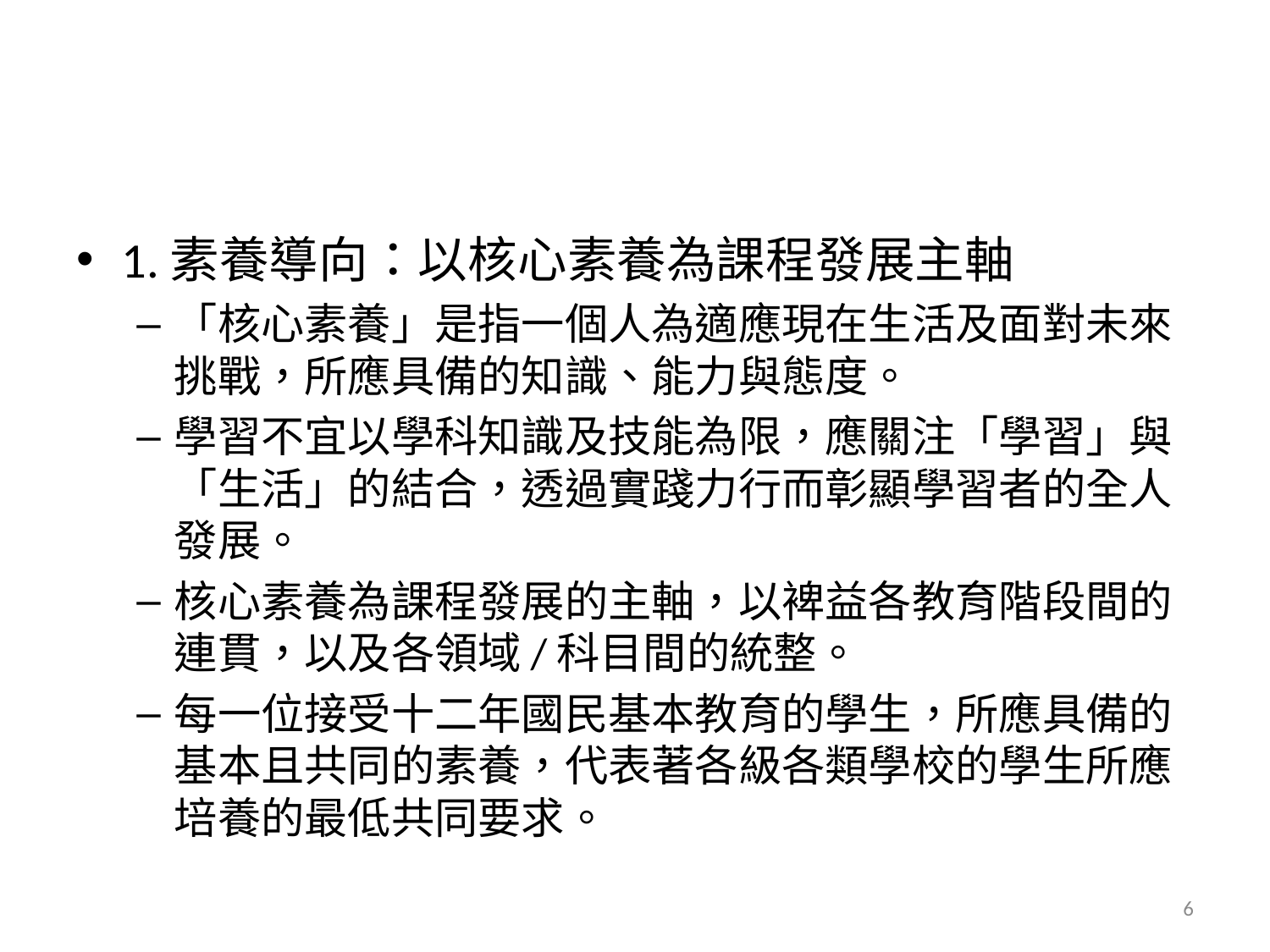

#
1.素養導向：以核心素養為課程發展主軸
「核心素養」是指一個人為適應現在生活及面對未來挑戰，所應具備的知識、能力與態度。
學習不宜以學科知識及技能為限，應關注「學習」與「生活」的結合，透過實踐力行而彰顯學習者的全人發展。
核心素養為課程發展的主軸，以裨益各教育階段間的連貫，以及各領域/科目間的統整。
每一位接受十二年國民基本教育的學生，所應具備的基本且共同的素養，代表著各級各類學校的學生所應培養的最低共同要求。

6